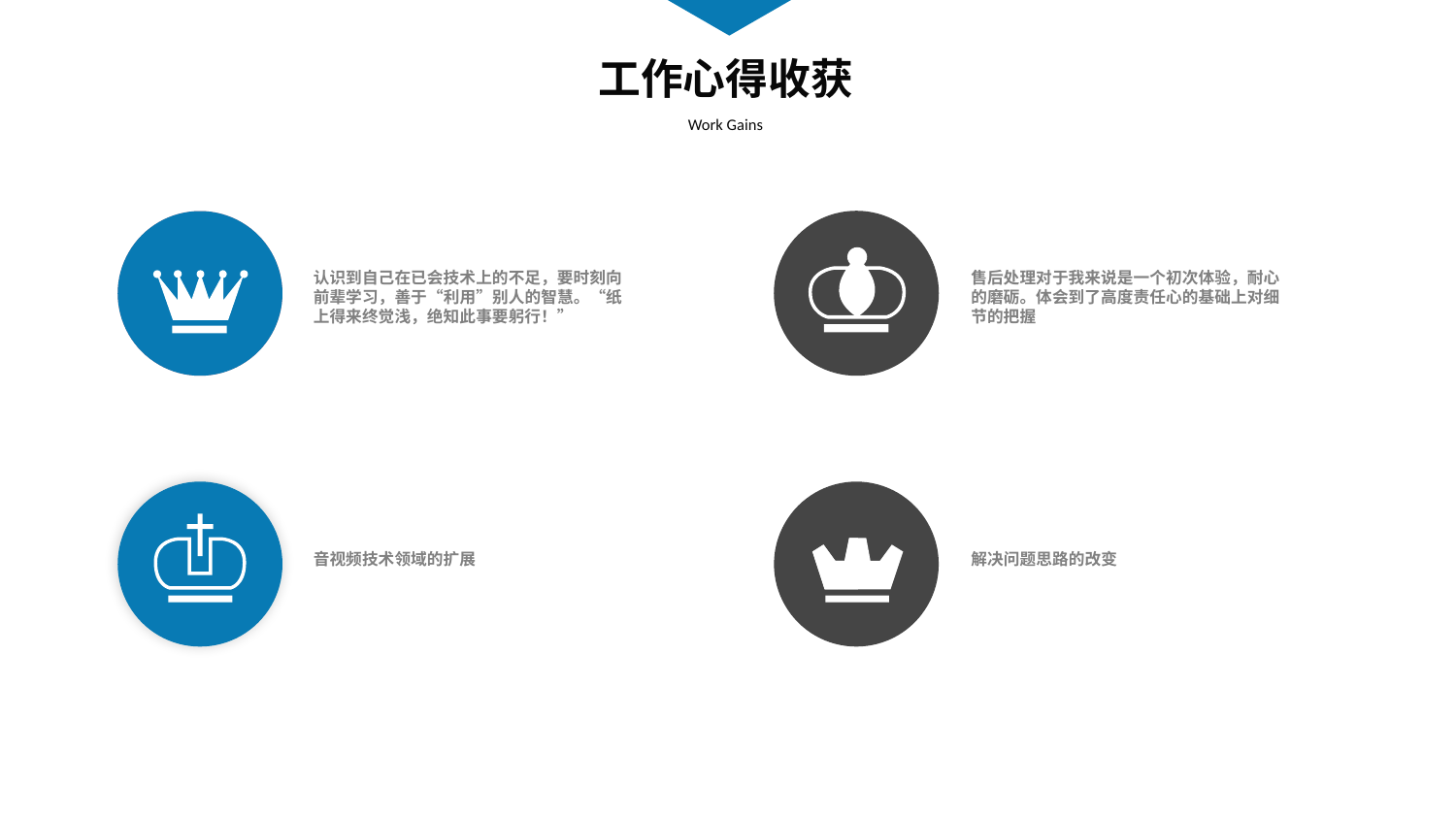

工作心得收获
Work Gains

认识到自己在已会技术上的不足，要时刻向前辈学习，善于“利用”别人的智慧。“纸上得来终觉浅，绝知此事要躬行！”
售后处理对于我来说是一个初次体验，耐心的磨砺。体会到了高度责任心的基础上对细节的把握

音视频技术领域的扩展
解决问题思路的改变